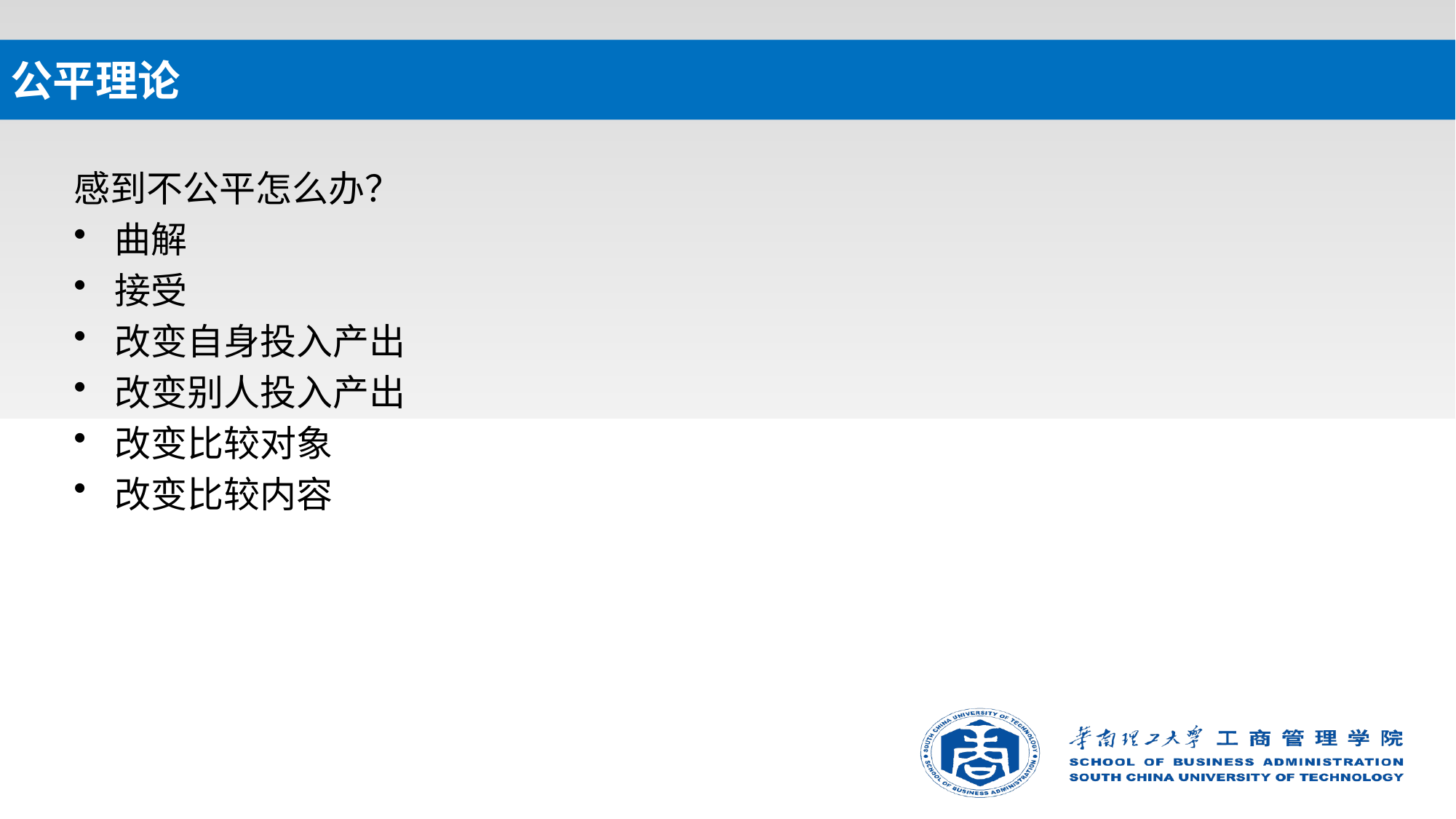

# 公平理论
感到不公平怎么办？
曲解
接受
改变自身投入产出
改变别人投入产出
改变比较对象
改变比较内容